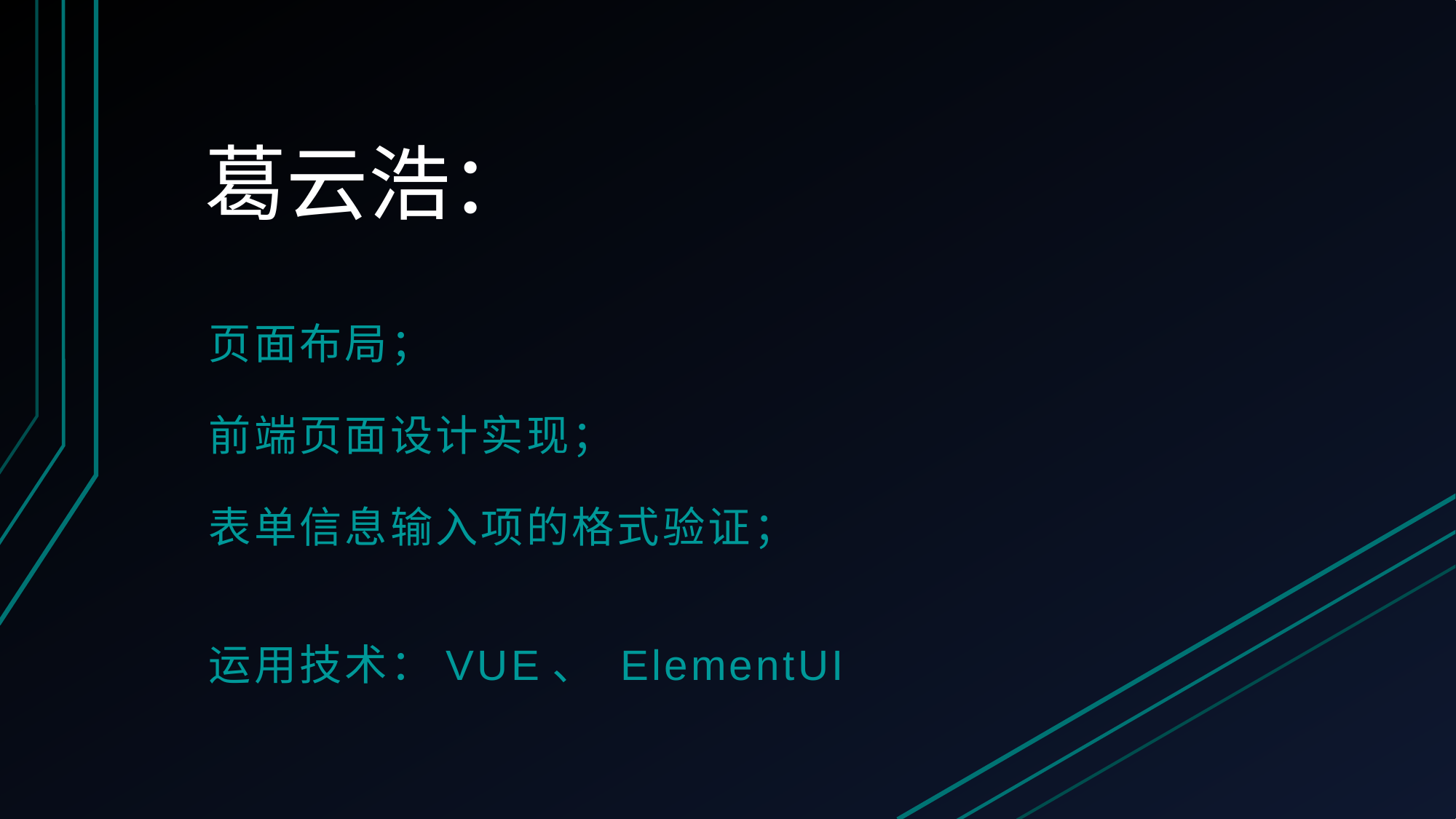

# 葛云浩：
页面布局；

前端页面设计实现；

表单信息输入项的格式验证；

运用技术：VUE、 ElementUI